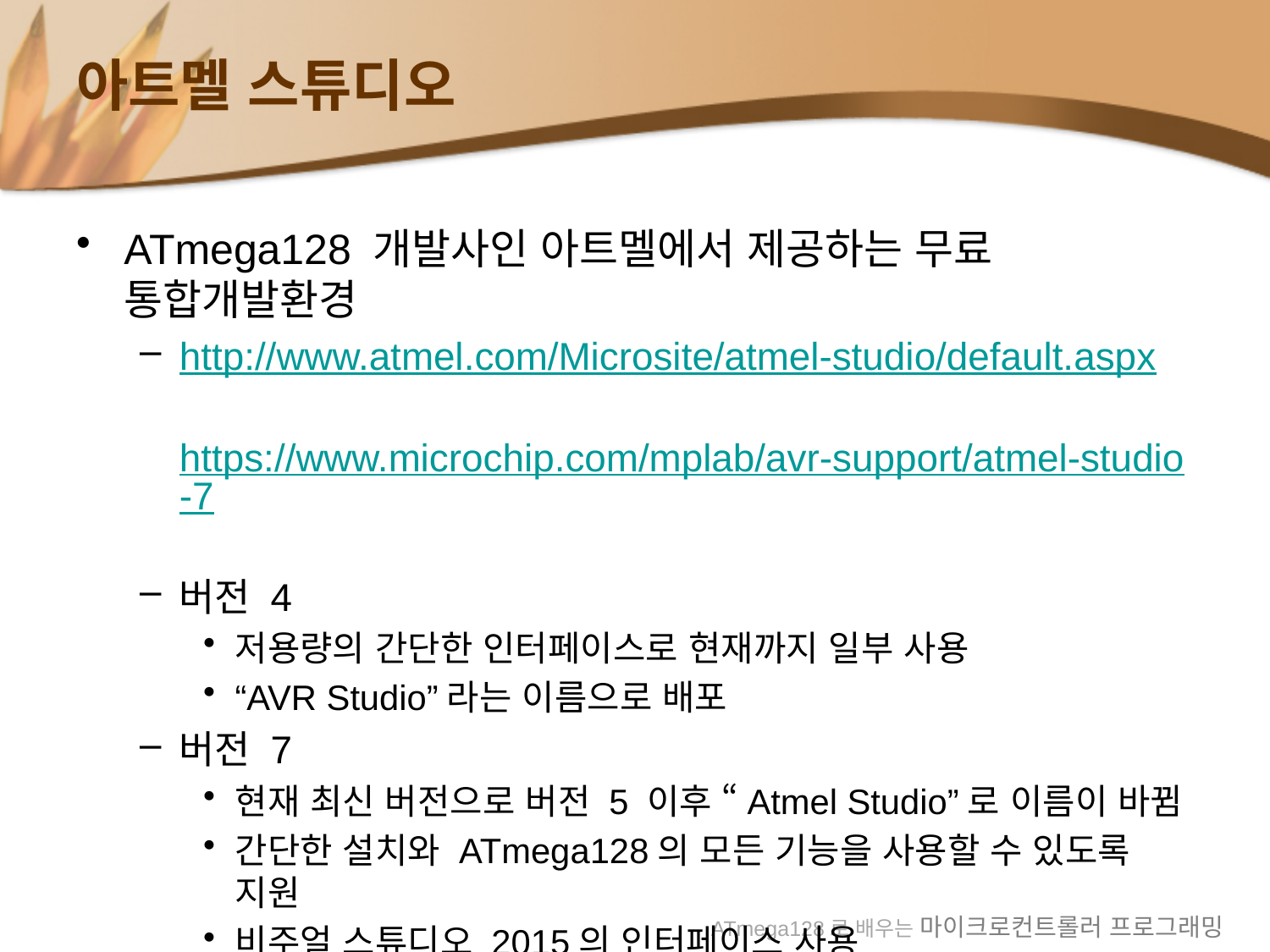

# 아트멜 스튜디오
ATmega128 개발사인 아트멜에서 제공하는 무료 통합개발환경
http://www.atmel.com/Microsite/atmel-studio/default.aspx
  https://www.microchip.com/mplab/avr-support/atmel-studio-7
버전 4
저용량의 간단한 인터페이스로 현재까지 일부 사용
“AVR Studio”라는 이름으로 배포
버전 7
현재 최신 버전으로 버전 5 이후 “Atmel Studio”로 이름이 바뀜
간단한 설치와 ATmega128의 모든 기능을 사용할 수 있도록 지원
비주얼 스튜디오 2015의 인터페이스 사용